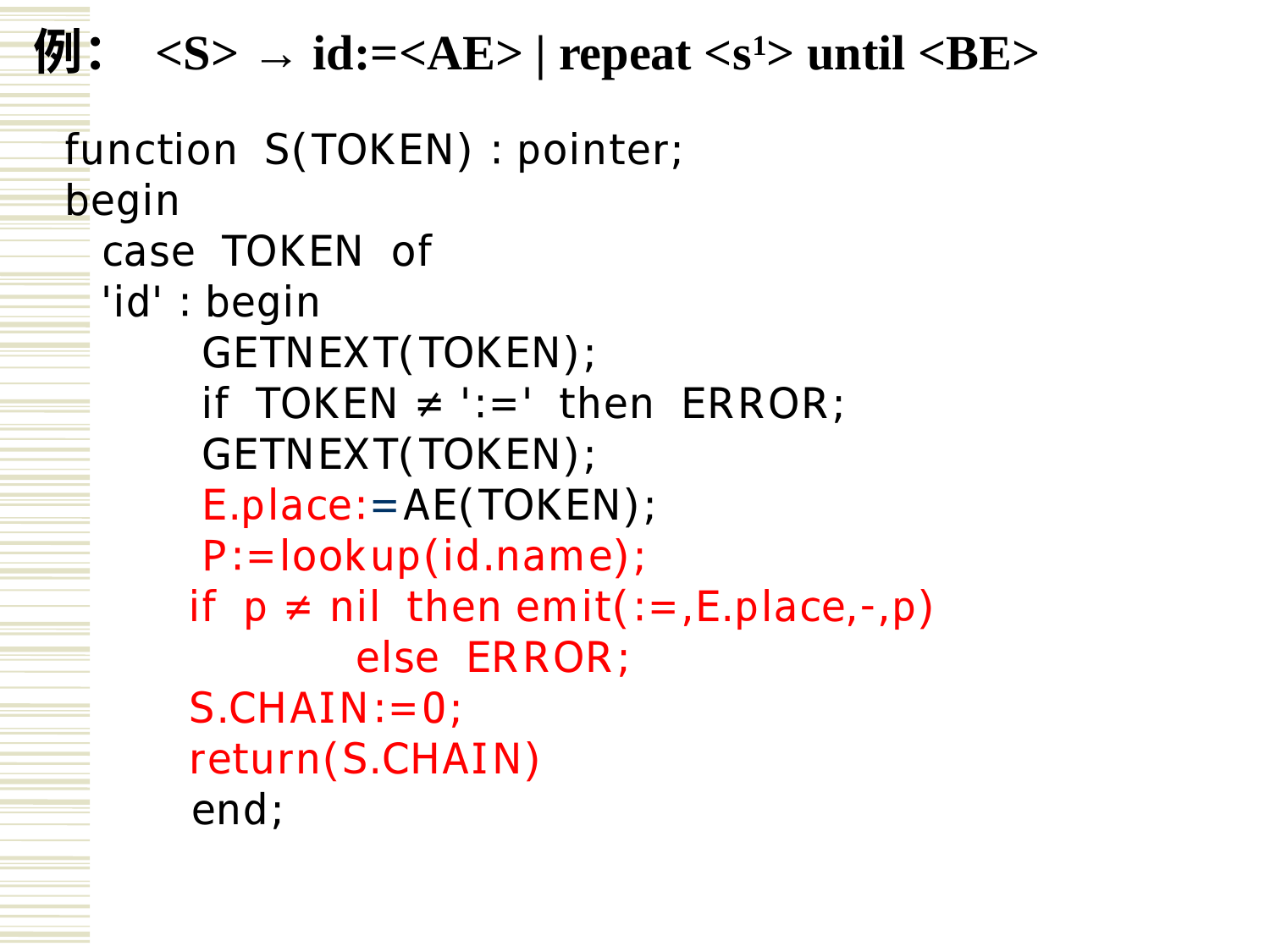

例： <S> → id:=<AE> | repeat <s1> until <BE>
function  S(TOKEN) : pointer;
begin
   case  TOKEN  of
   'id' : begin
           GETNEXT(TOKEN);
           if  TOKEN ≠ ':='  then  ERROR;
           GETNEXT(TOKEN);
           E.place:=AE(TOKEN);
           P:=lookup(id.name);
          if  p ≠ nil  then emit(:=,E.place,-,p)
             	   else  ERROR;
          S.CHAIN:=0;
          return(S.CHAIN)
	end;